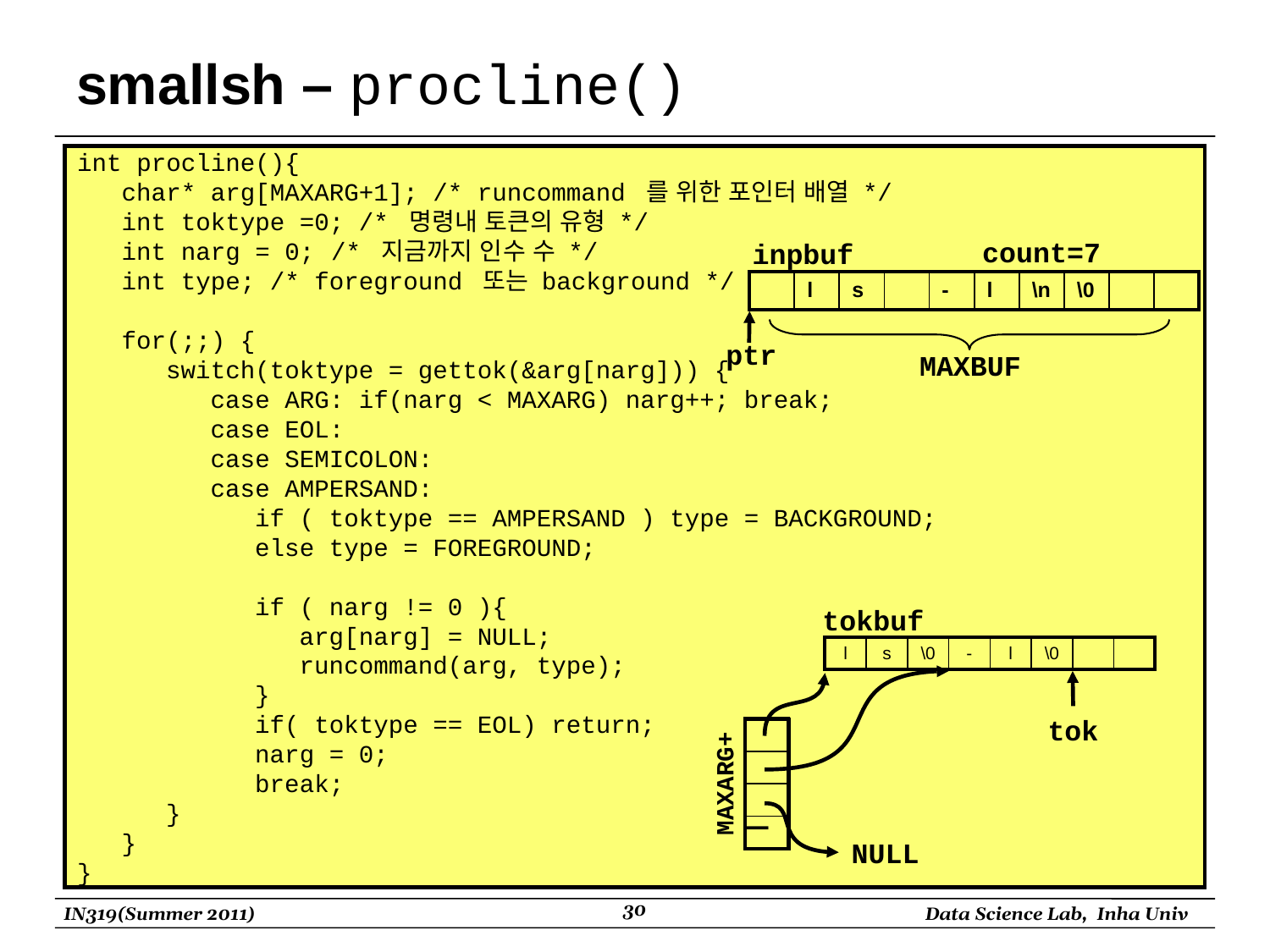

# smallsh – procline()

int procline(){
   char* arg[MAXARG+1]; /* runcommand 를 위한 포인터 배열 */
   int toktype =0; /* 명령내 토큰의 유형 */
   int narg = 0;	/* 지금까지 인수 수 */
   int type; /* foreground 또는 background */

   for(;;) {
      switch(toktype = gettok(&arg[narg])) {
         case ARG: if(narg < MAXARG) narg++; break;
         case EOL:
         case SEMICOLON:
         case AMPERSAND:
            if ( toktype == AMPERSAND ) type = BACKGROUND;
            else type = FOREGROUND;

            if ( narg != 0 ){
               arg[narg] = NULL;
               runcommand(arg, type);
            }
            if( toktype == EOL) return;
            narg = 0;
            break;
      }
   }
}
count=7
inpbuf
|  | l | s |  | - | l | \n | \0 |  |  |
| --- | --- | --- | --- | --- | --- | --- | --- | --- | --- |
ptr
MAXBUF
tokbuf
| l | s | \0 | - | l | \0 |  |  |
| --- | --- | --- | --- | --- | --- | --- | --- |
tok
MAXARG+|
|  |
| --- |
|  |
|  |
|  |
NULL
30